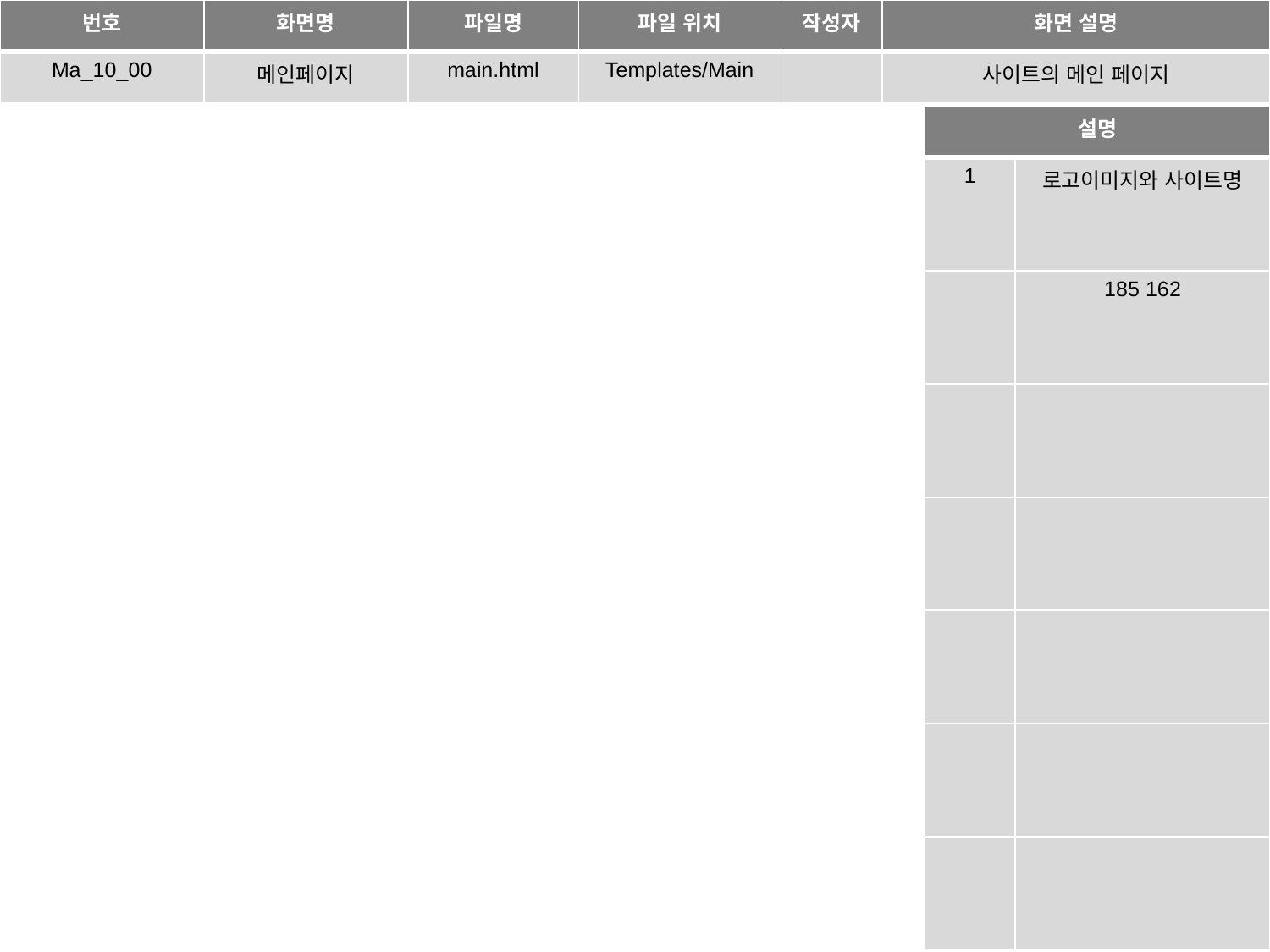

| 번호 | 화면명 | 파일명 | 파일 위치 | 작성자 | 화면 설명 |
| --- | --- | --- | --- | --- | --- |
| Ma\_10\_00 | 메인페이지 | main.html | Templates/Main |  | 사이트의 메인 페이지 |
| 설명 |  |
| --- | --- |
| 1 | 로고이미지와 사이트명 |
|  | 185 162 |
|  |  |
|  |  |
|  |  |
|  |  |
|  |  |